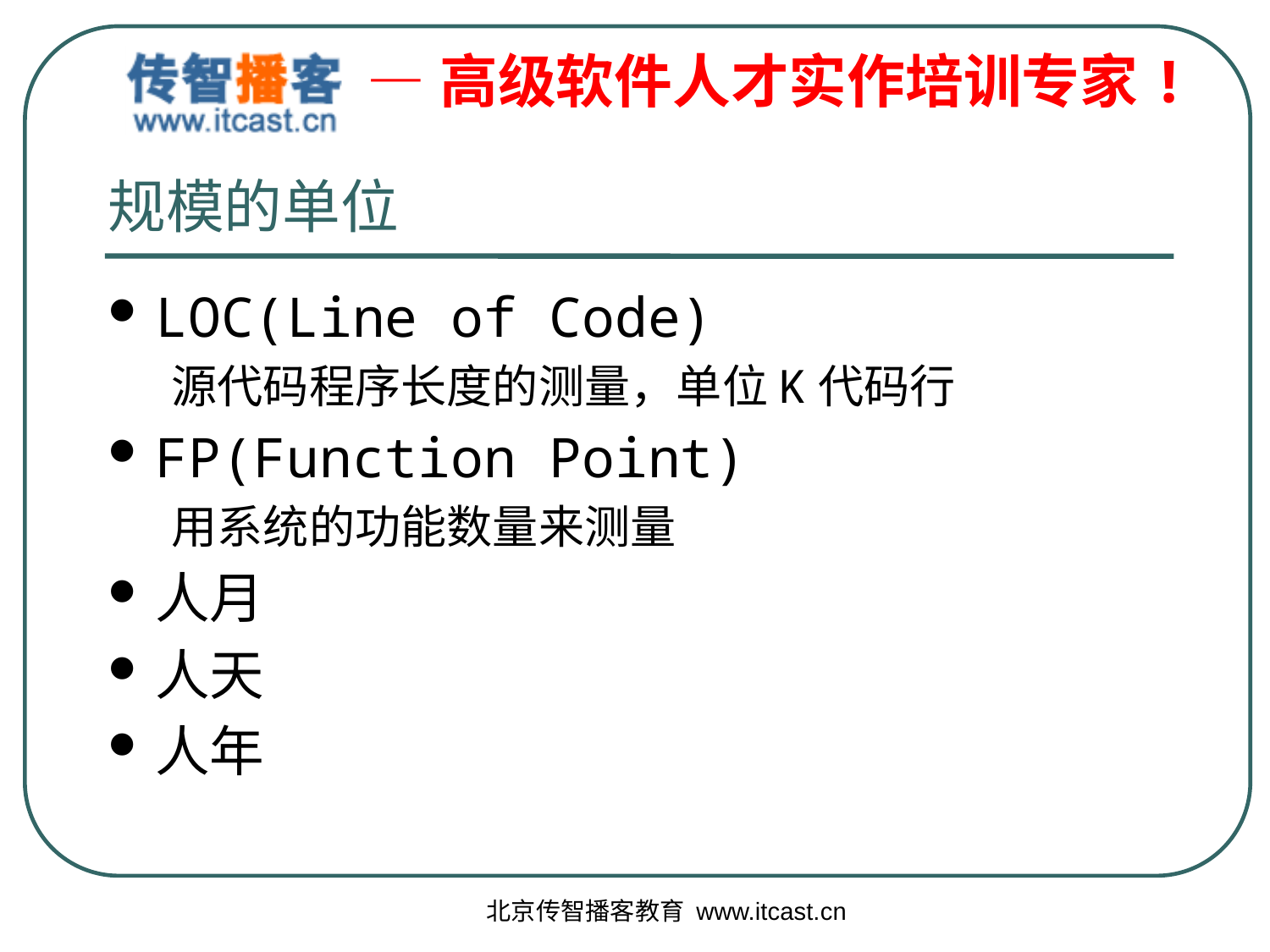

# 规模的单位
LOC(Line of Code)
源代码程序长度的测量，单位K代码行
FP(Function Point)
用系统的功能数量来测量
人月
人天
人年

北京传智播客教育 www.itcast.cn